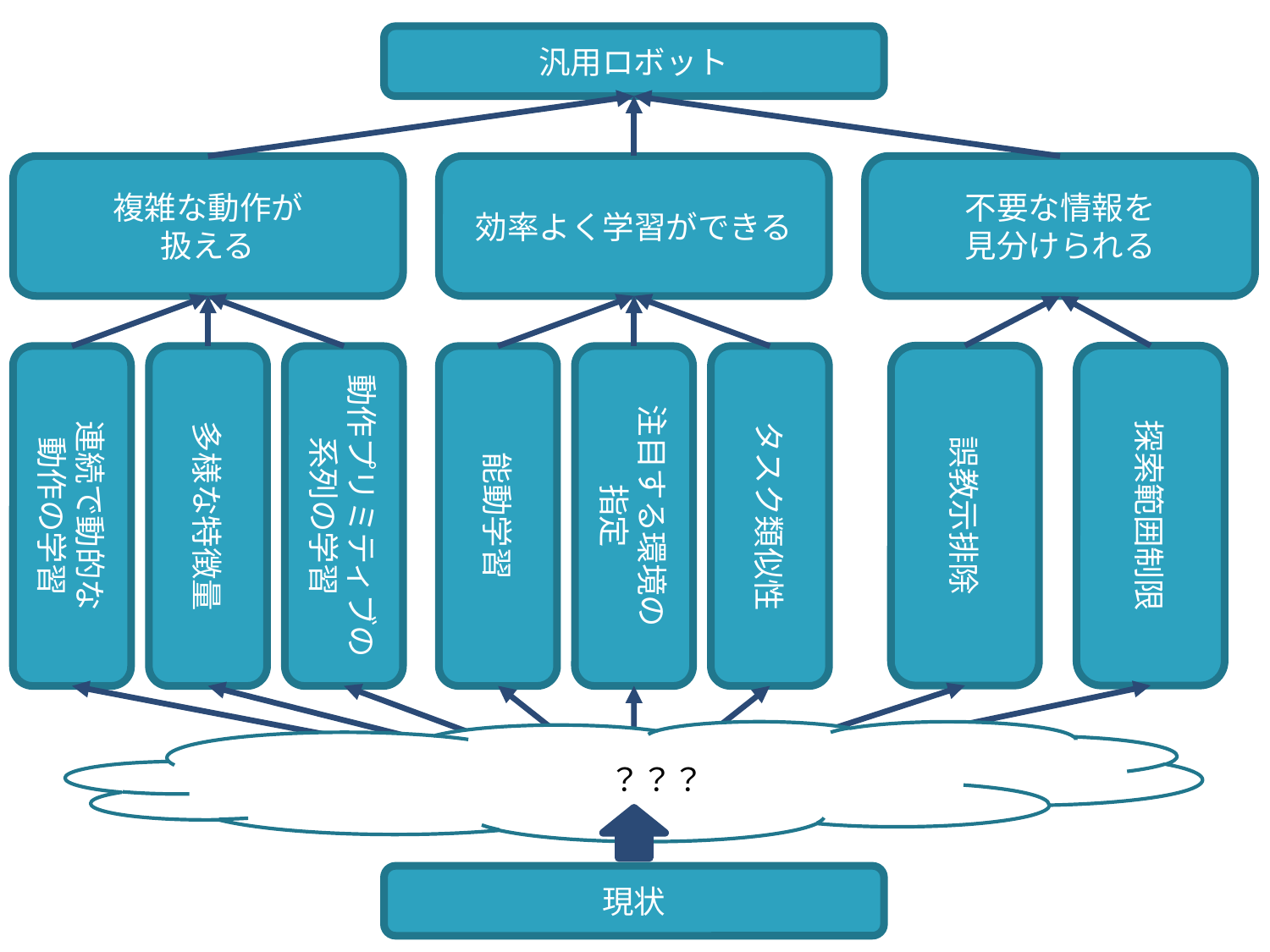

汎用ロボット
複雑な動作が
扱える
効率よく学習ができる
不要な情報を
見分けられる
誤教示排除
探索範囲制限
連続で動的な
動作の学習
多様な特徴量
動作プリミティブの
系列の学習
能動学習
注目する環境の
指定
タスク類似性
　　　　？？？

現状